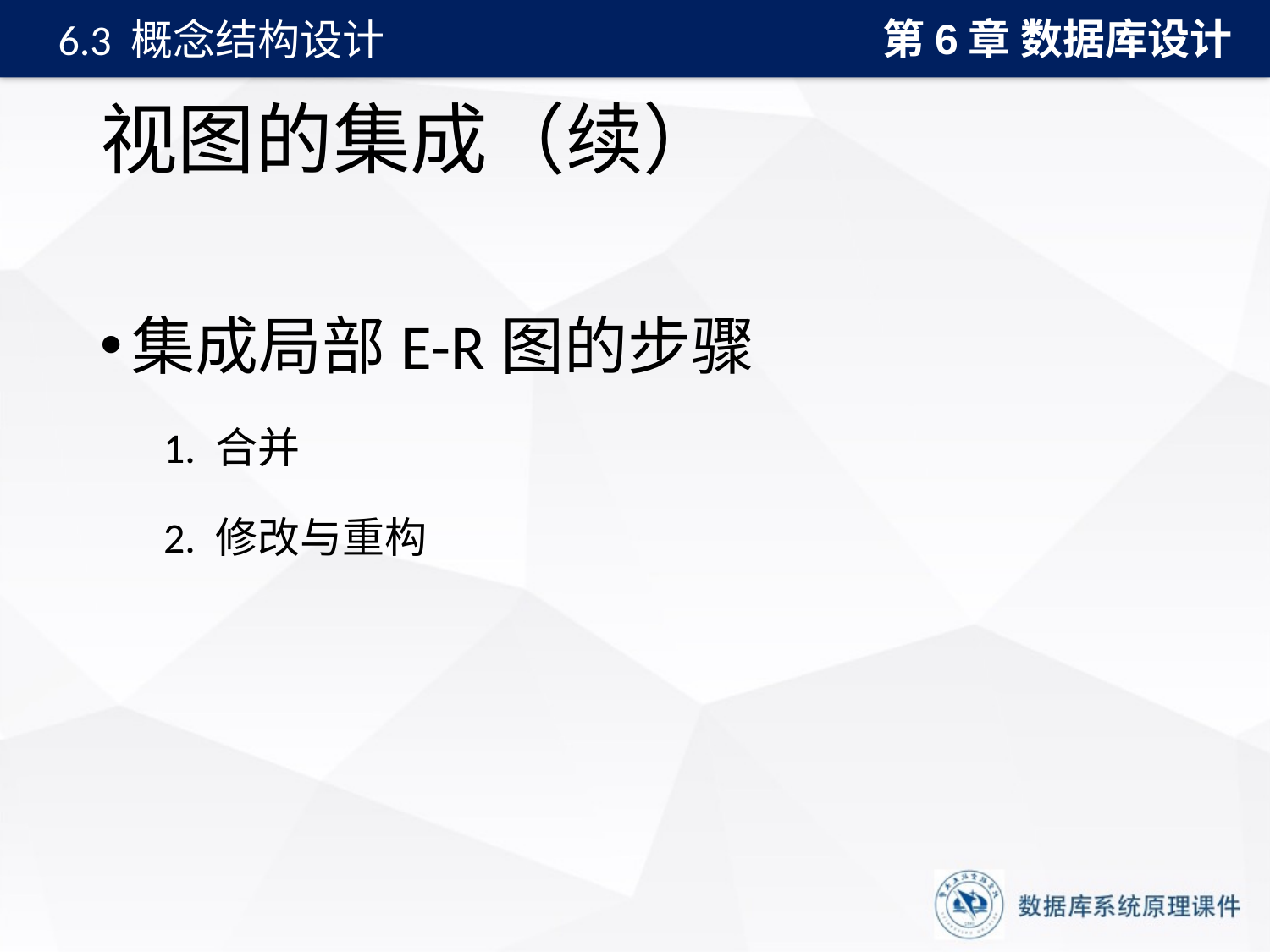

第6章 数据库设计
6.3 概念结构设计
# 视图的集成（续）
集成局部E-R图的步骤
1. 合并
2. 修改与重构